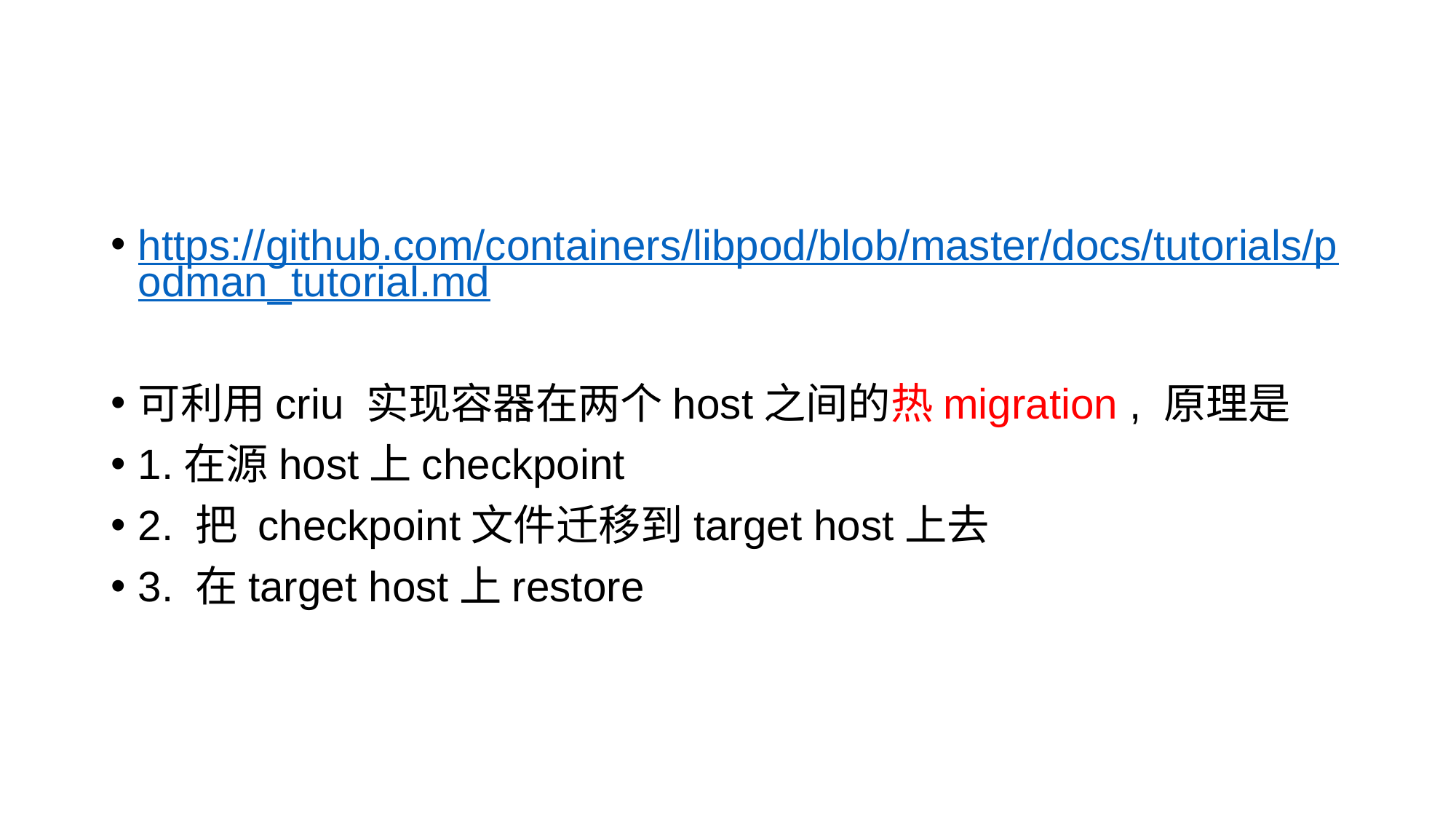

#
https://github.com/containers/libpod/blob/master/docs/tutorials/podman_tutorial.md

可利用criu 实现容器在两个host之间的热migration , 原理是
1.在源host上checkpoint
2. 把 checkpoint文件迁移到target host上去
3. 在target host上restore